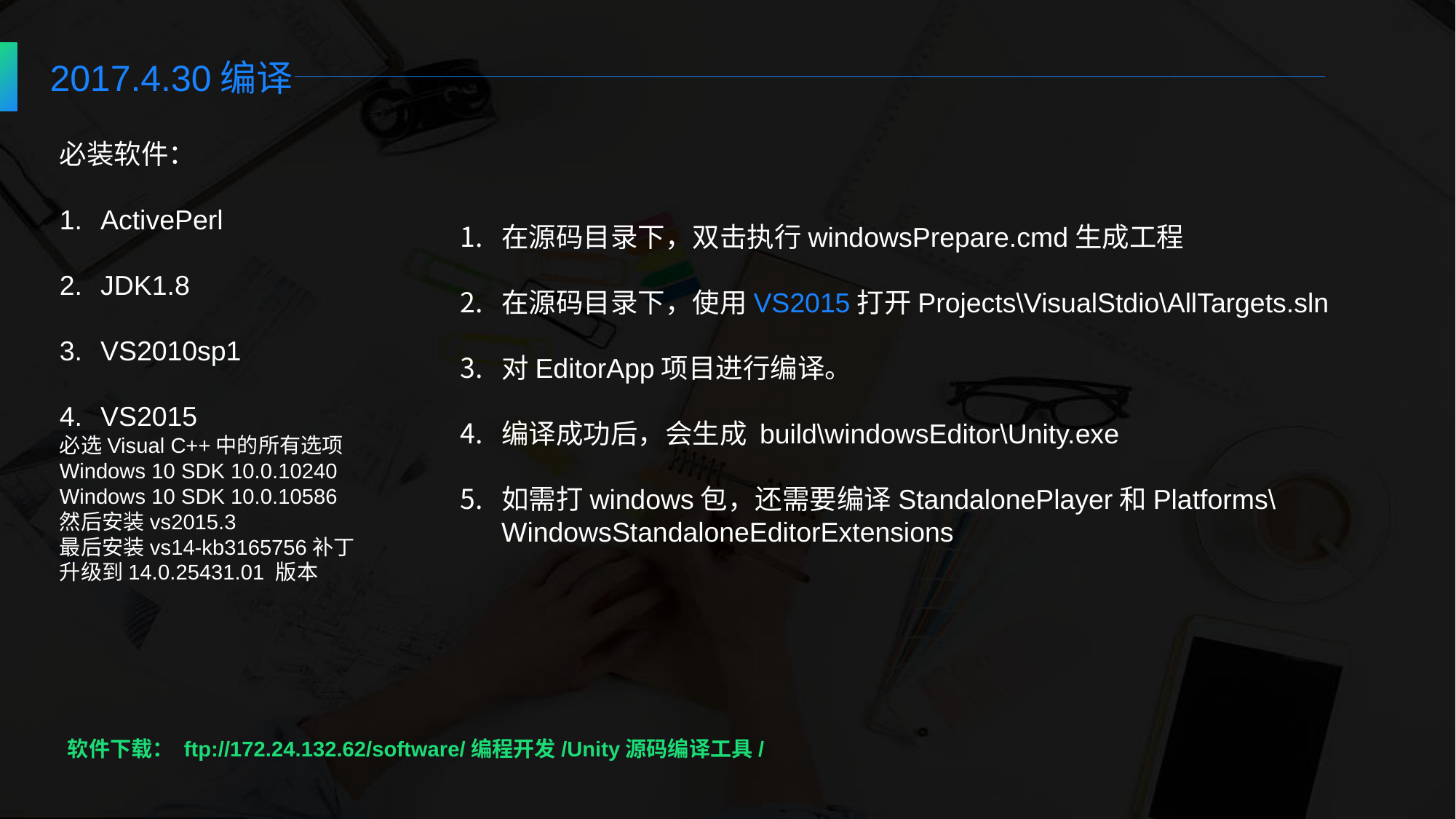

2017.4.30编译
必装软件：

ActivePerl

JDK1.8

VS2010sp1

VS2015
必选Visual C++中的所有选项
Windows 10 SDK 10.0.10240
Windows 10 SDK 10.0.10586
然后安装vs2015.3
最后安装vs14-kb3165756补丁
升级到14.0.25431.01 版本

在源码目录下，双击执行windowsPrepare.cmd生成工程

在源码目录下，使用VS2015打开Projects\VisualStdio\AllTargets.sln

对EditorApp项目进行编译。

编译成功后，会生成 build\windowsEditor\Unity.exe

如需打windows包，还需要编译StandalonePlayer和Platforms\WindowsStandaloneEditorExtensions
软件下载： ftp://172.24.132.62/software/编程开发/Unity源码编译工具/